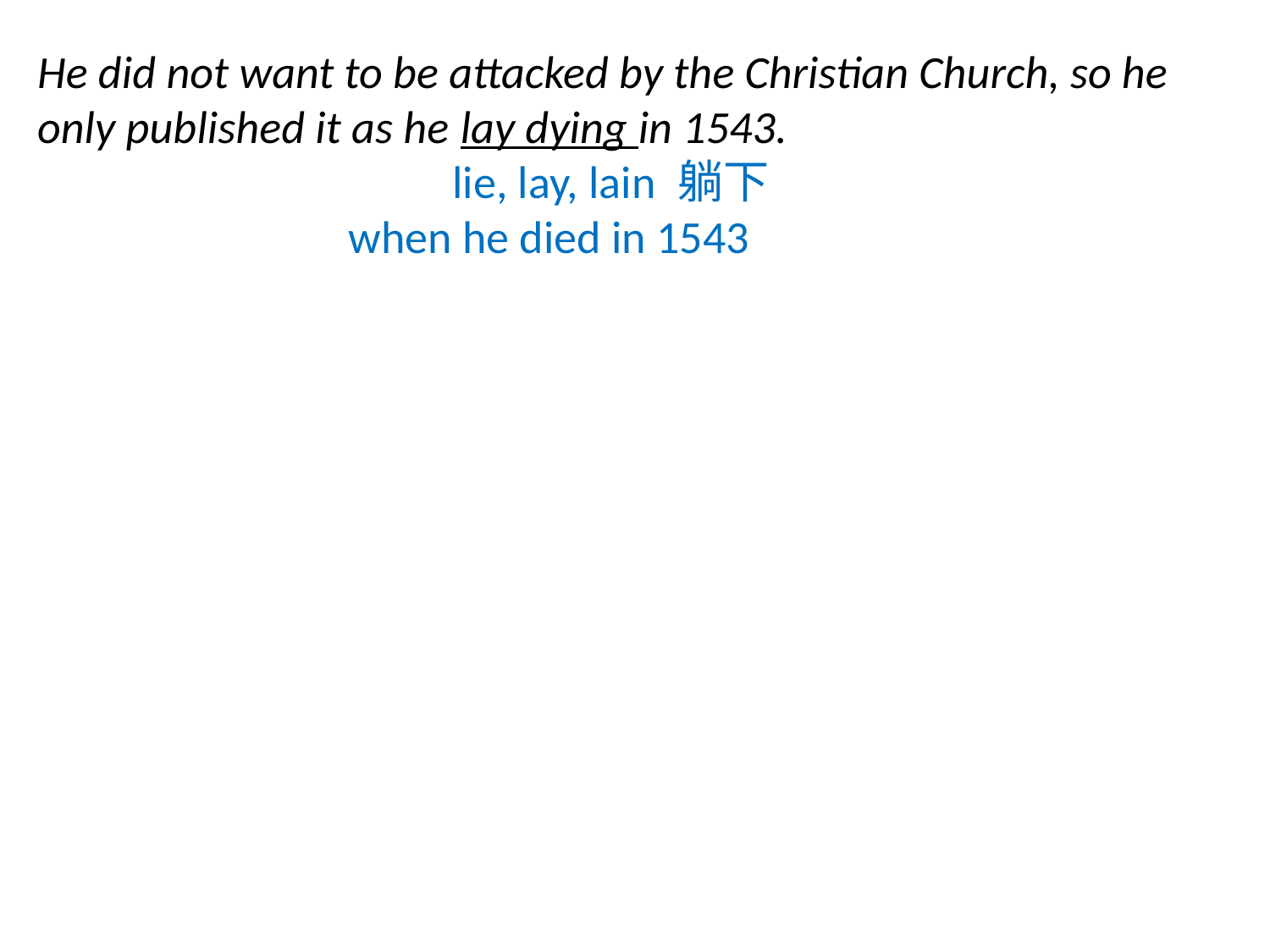

He did not want to be attacked by the Christian Church, so he only published it as he lay dying in 1543.
                                        lie, lay, lain 躺下
                              when he died in 1543